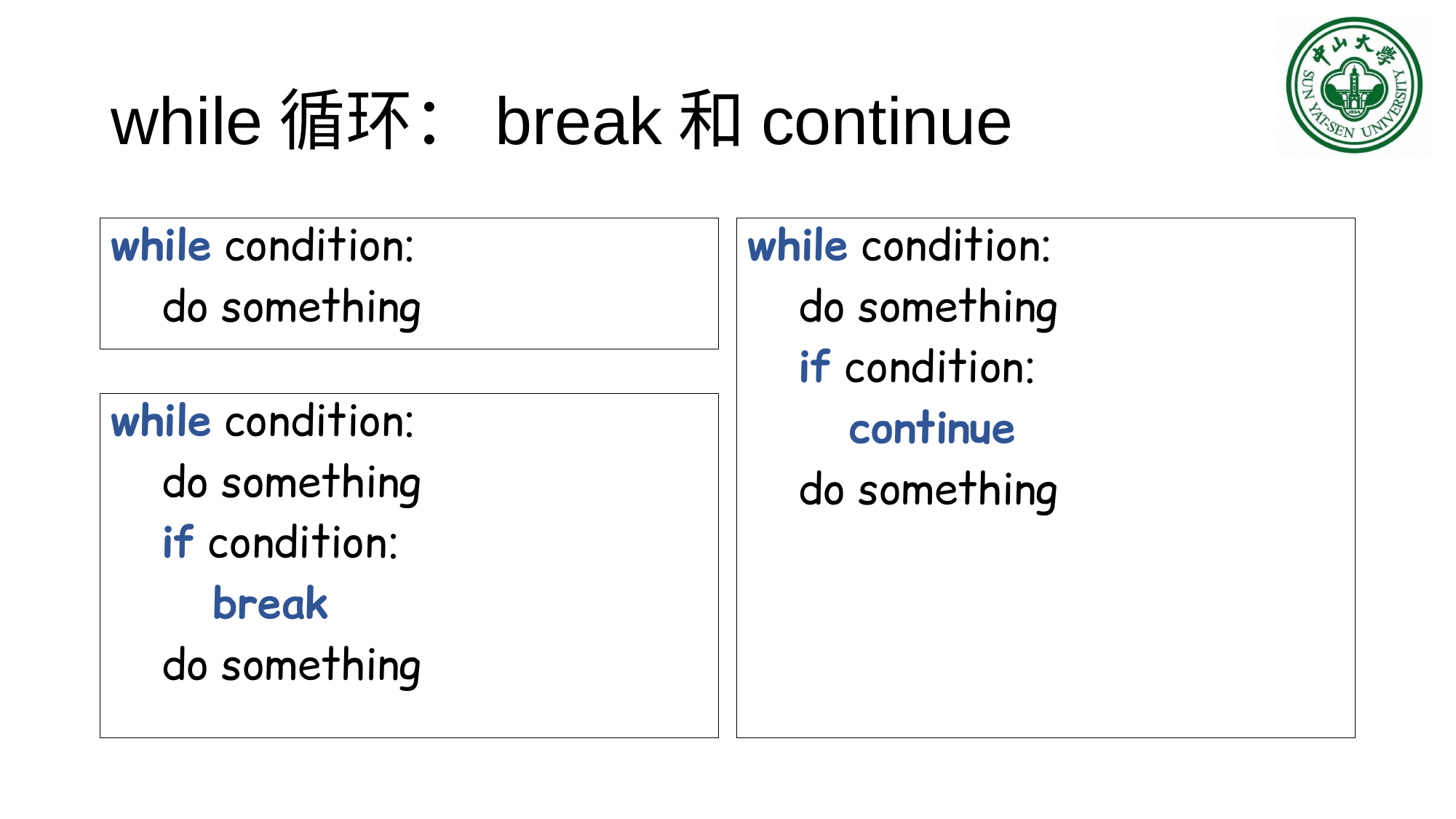

# while循环：break和continue
while condition:
    do something
while condition:
    do something
    if condition:
        continue
    do something

while condition:
    do something
    if condition:
        break
    do something